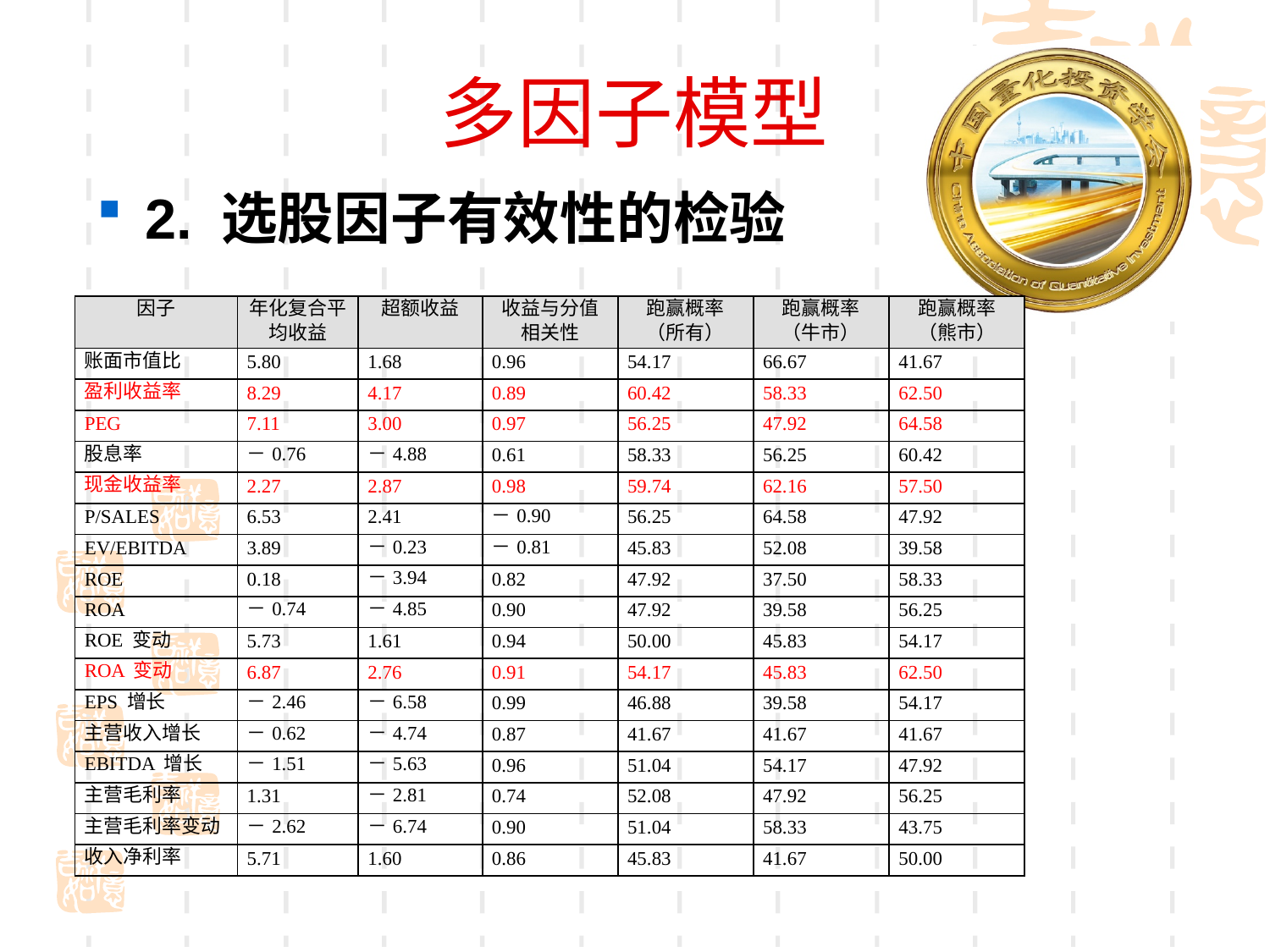

# 多因子模型
2. 选股因子有效性的检验

| 因子 | 年化复合平均收益 | 超额收益 | 收益与分值相关性 | 跑赢概率（所有） | 跑赢概率（牛市） | 跑赢概率（熊市） |
| --- | --- | --- | --- | --- | --- | --- |
| 账面市值比 | 5.80 | 1.68 | 0.96 | 54.17 | 66.67 | 41.67 |
| 盈利收益率 | 8.29 | 4.17 | 0.89 | 60.42 | 58.33 | 62.50 |
| PEG | 7.11 | 3.00 | 0.97 | 56.25 | 47.92 | 64.58 |
| 股息率 | －0.76 | －4.88 | 0.61 | 58.33 | 56.25 | 60.42 |
| 现金收益率 | 2.27 | 2.87 | 0.98 | 59.74 | 62.16 | 57.50 |
| P/SALES | 6.53 | 2.41 | －0.90 | 56.25 | 64.58 | 47.92 |
| EV/EBITDA | 3.89 | －0.23 | －0.81 | 45.83 | 52.08 | 39.58 |
| ROE | 0.18 | －3.94 | 0.82 | 47.92 | 37.50 | 58.33 |
| ROA | －0.74 | －4.85 | 0.90 | 47.92 | 39.58 | 56.25 |
| ROE 变动 | 5.73 | 1.61 | 0.94 | 50.00 | 45.83 | 54.17 |
| ROA 变动 | 6.87 | 2.76 | 0.91 | 54.17 | 45.83 | 62.50 |
| EPS 增长 | －2.46 | －6.58 | 0.99 | 46.88 | 39.58 | 54.17 |
| 主营收入增长 | －0.62 | －4.74 | 0.87 | 41.67 | 41.67 | 41.67 |
| EBITDA 增长 | －1.51 | －5.63 | 0.96 | 51.04 | 54.17 | 47.92 |
| 主营毛利率 | 1.31 | －2.81 | 0.74 | 52.08 | 47.92 | 56.25 |
| 主营毛利率变动 | －2.62 | －6.74 | 0.90 | 51.04 | 58.33 | 43.75 |
| 收入净利率 | 5.71 | 1.60 | 0.86 | 45.83 | 41.67 | 50.00 |